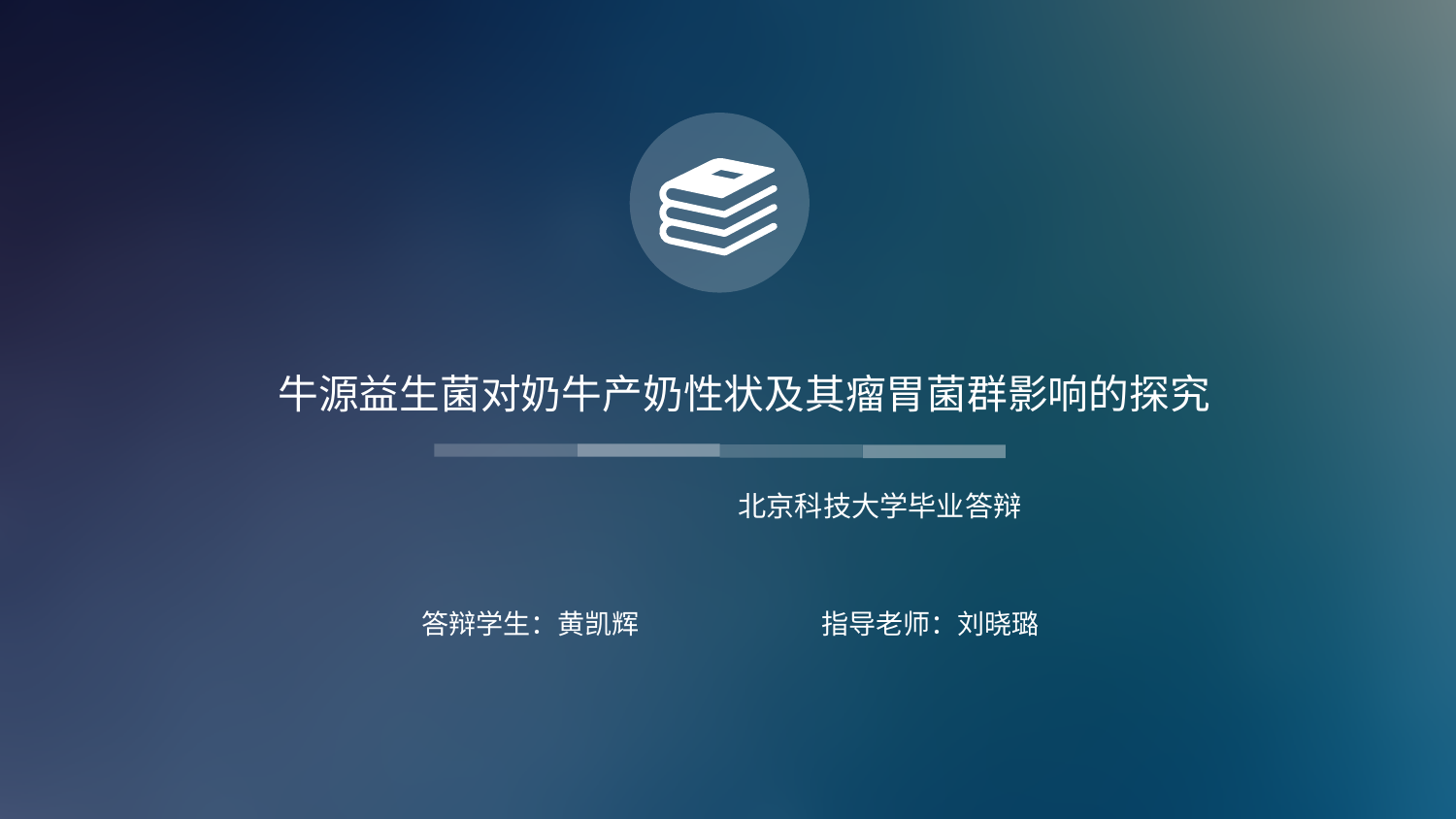

牛源益生菌对奶牛产奶性状及其瘤胃菌群影响的探究

北京科技大学毕业答辩
答辩学生：黄凯辉
指导老师：刘晓璐